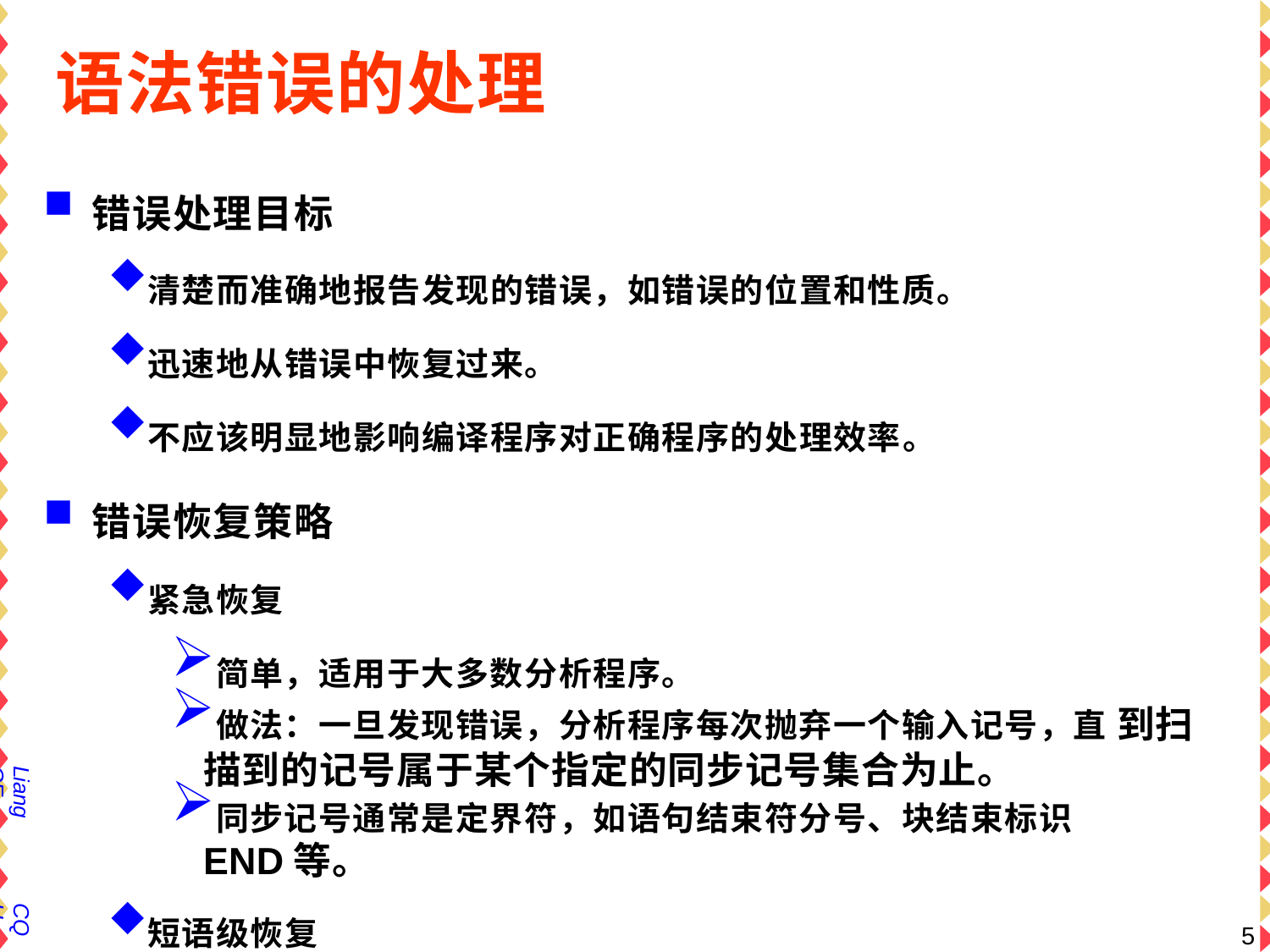

# 语法错误的处理
错误处理目标
清楚而准确地报告发现的错误，如错误的位置和性质。
迅速地从错误中恢复过来。
不应该明显地影响编译程序对正确程序的处理效率。
错误恢复策略
紧急恢复
简单，适用于大多数分析程序。
做法：一旦发现错误，分析程序每次抛弃一个输入记号，直 到扫描到的记号属于某个指定的同步记号集合为止。
同步记号通常是定界符，如语句结束符分号、块结束标识  END等。
短语级恢复
出错产生式
全局纠正
Liang GE
CQU
5